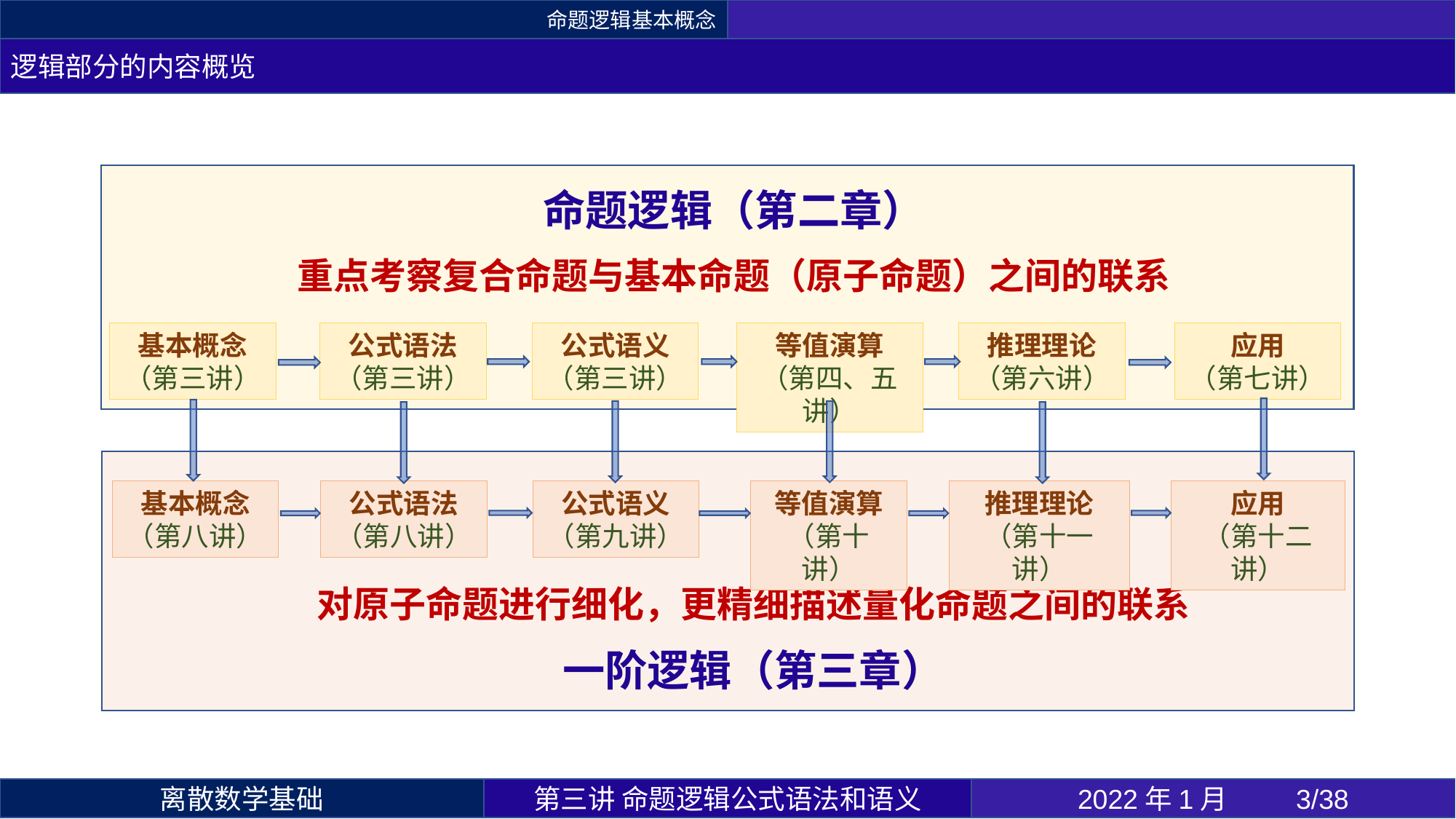

命题逻辑基本概念
逻辑部分的内容概览

命题逻辑（第二章）
重点考察复合命题与基本命题（原子命题）之间的联系
公式语法
（第三讲）
公式语义（第三讲）
等值演算
（第四、五讲）
推理理论（第六讲）
应用
（第七讲）
基本概念
（第三讲）

推理理论（第十一讲）
基本概念
（第八讲）
等值演算
（第十讲）
公式语法
（第八讲）
公式语义（第九讲）
应用
（第十二讲）

对原子命题进行细化，更精细描述量化命题之间的联系
一阶逻辑（第三章）
第三讲 命题逻辑公式语法和语义
2022年1月 	3/38
离散数学基础